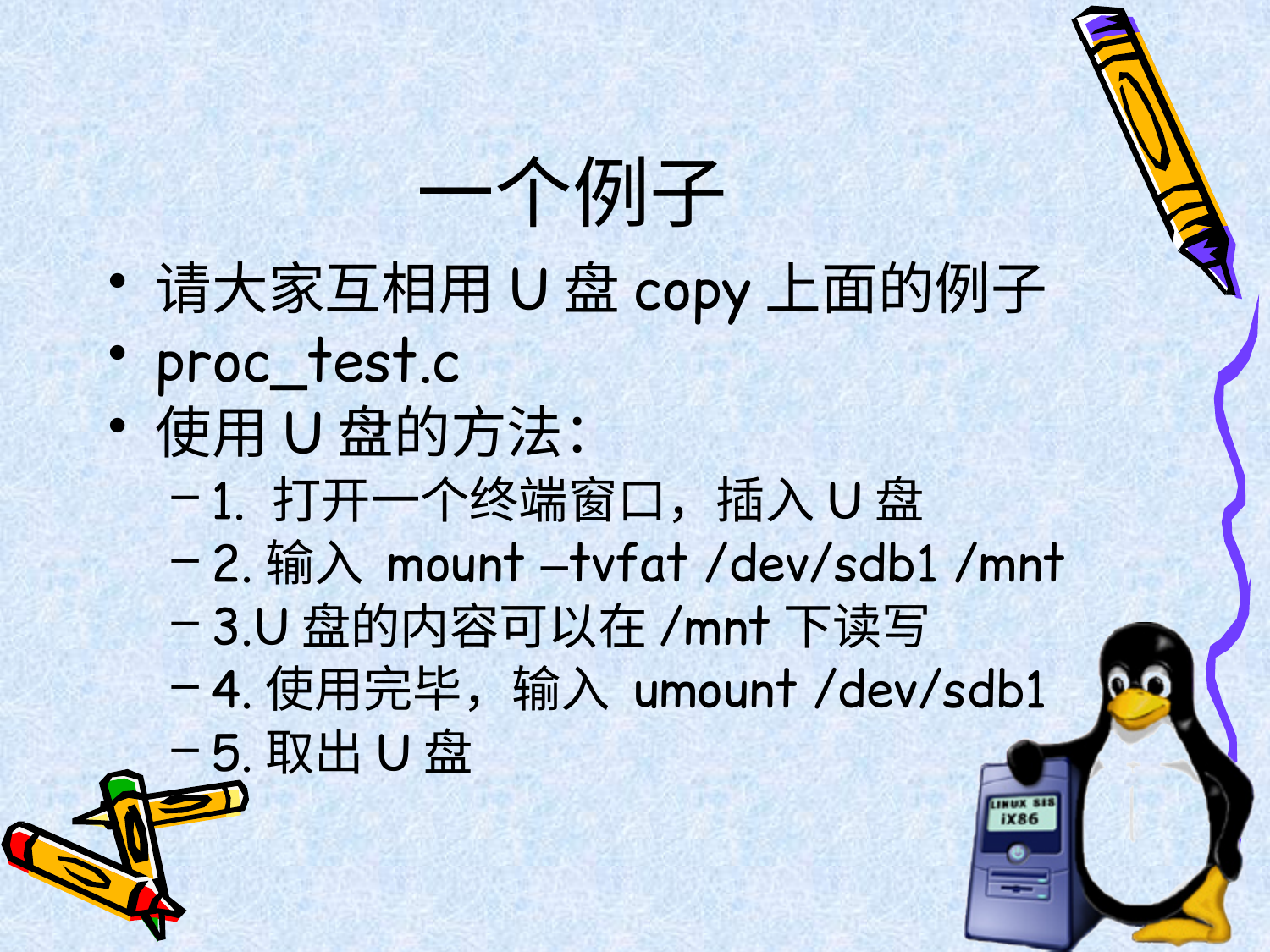

# 一个例子
请大家互相用U盘copy上面的例子
proc_test.c
使用U盘的方法：
1. 打开一个终端窗口，插入U盘
2.输入 mount –tvfat /dev/sdb1 /mnt
3.U盘的内容可以在/mnt下读写
4.使用完毕，输入 umount /dev/sdb1
5.取出U盘